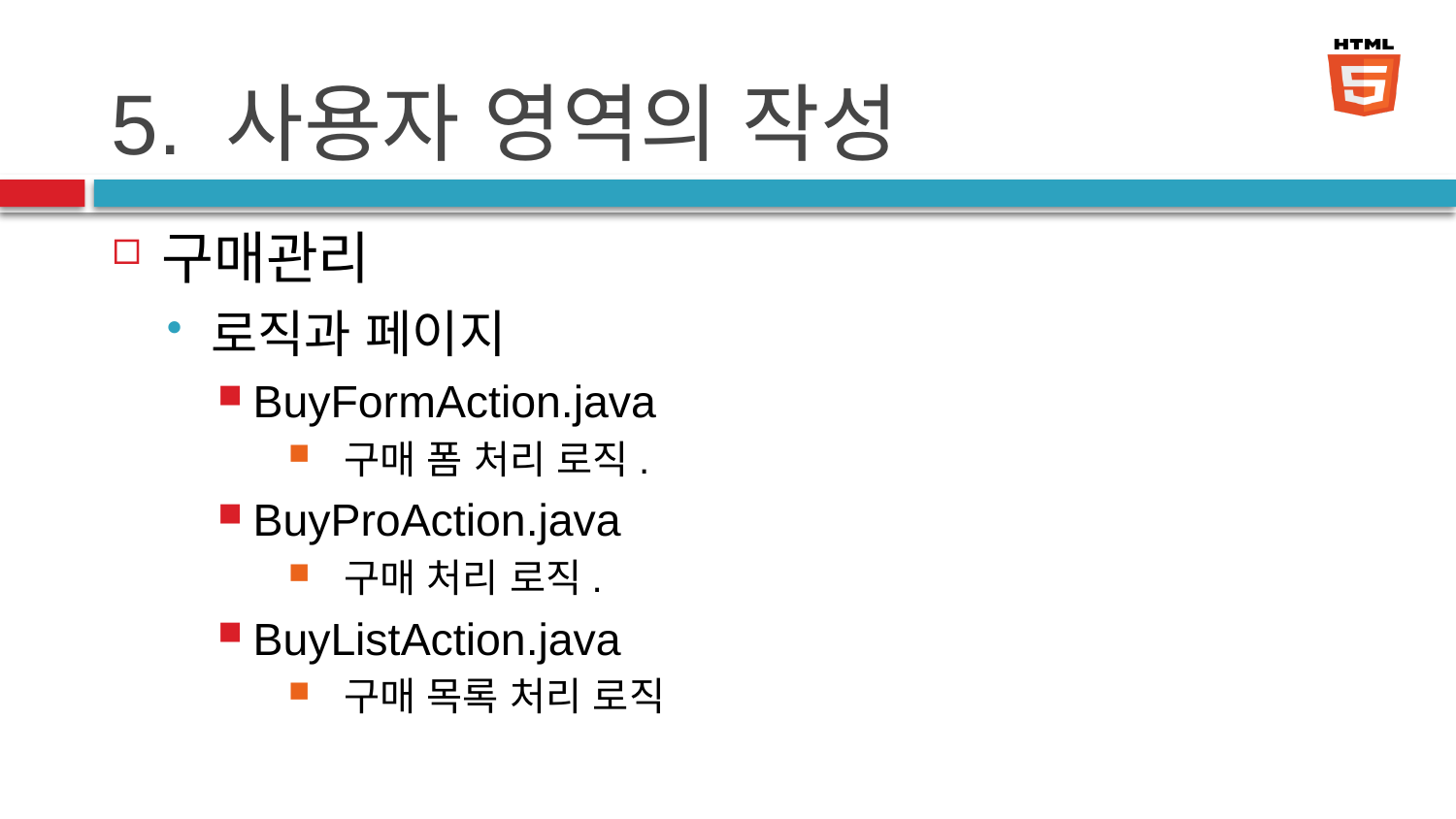

# 5. 사용자 영역의 작성
구매관리
로직과 페이지
BuyFormAction.java
 구매 폼 처리 로직.
BuyProAction.java
 구매 처리 로직.
BuyListAction.java
 구매 목록 처리 로직